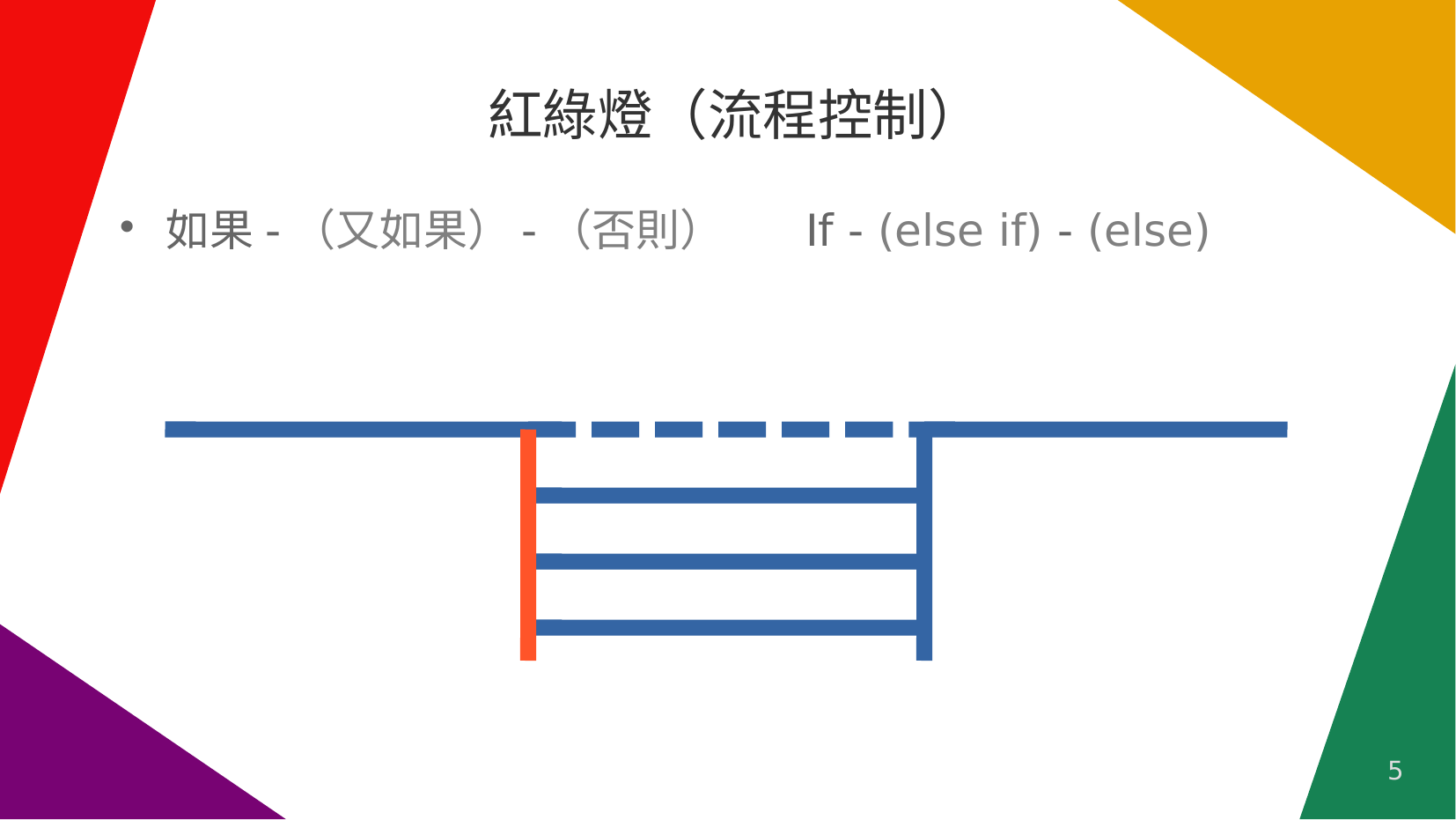

# 紅綠燈（流程控制）
如果-（又如果）-（否則）     If - (else if) - (else)

5